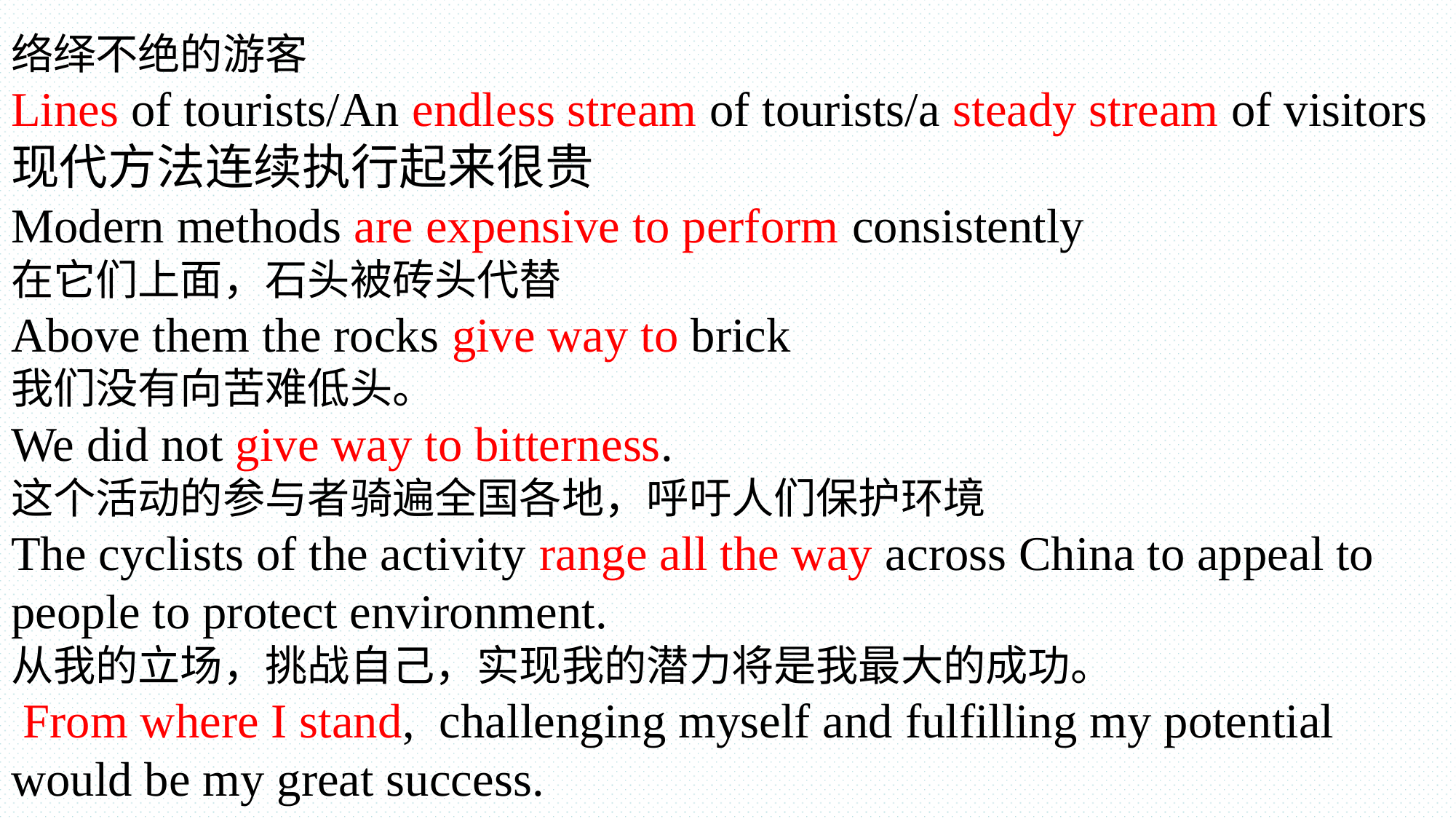

络绎不绝的游客
Lines of tourists/An endless stream of tourists/a steady stream of visitors
现代方法连续执行起来很贵
Modern methods are expensive to perform consistently
在它们上面，石头被砖头代替
Above them the rocks give way to brick
我们没有向苦难低头。
We did not give way to bitterness.
这个活动的参与者骑遍全国各地，呼吁人们保护环境
The cyclists of the activity range all the way across China to appeal to people to protect environment.
从我的立场，挑战自己，实现我的潜力将是我最大的成功。
 From where I stand,  challenging myself and fulfilling my potential would be my great success.